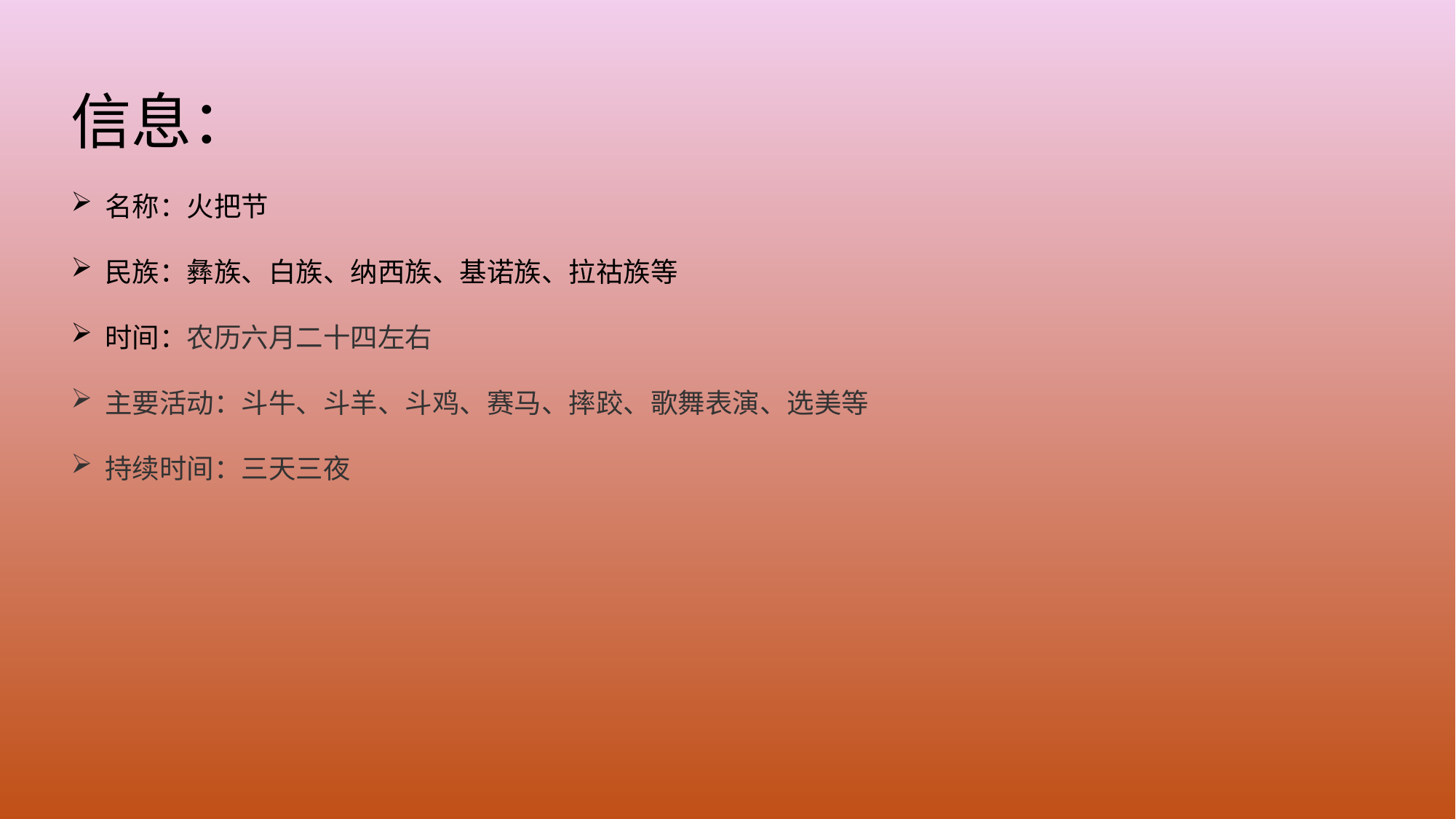

信息：

名称：火把节

民族：彝族、白族、纳西族、基诺族、拉祜族等

时间：农历六月二十四左右

主要活动：斗牛、斗羊、斗鸡、赛马、摔跤、歌舞表演、选美等

持续时间：三天三夜